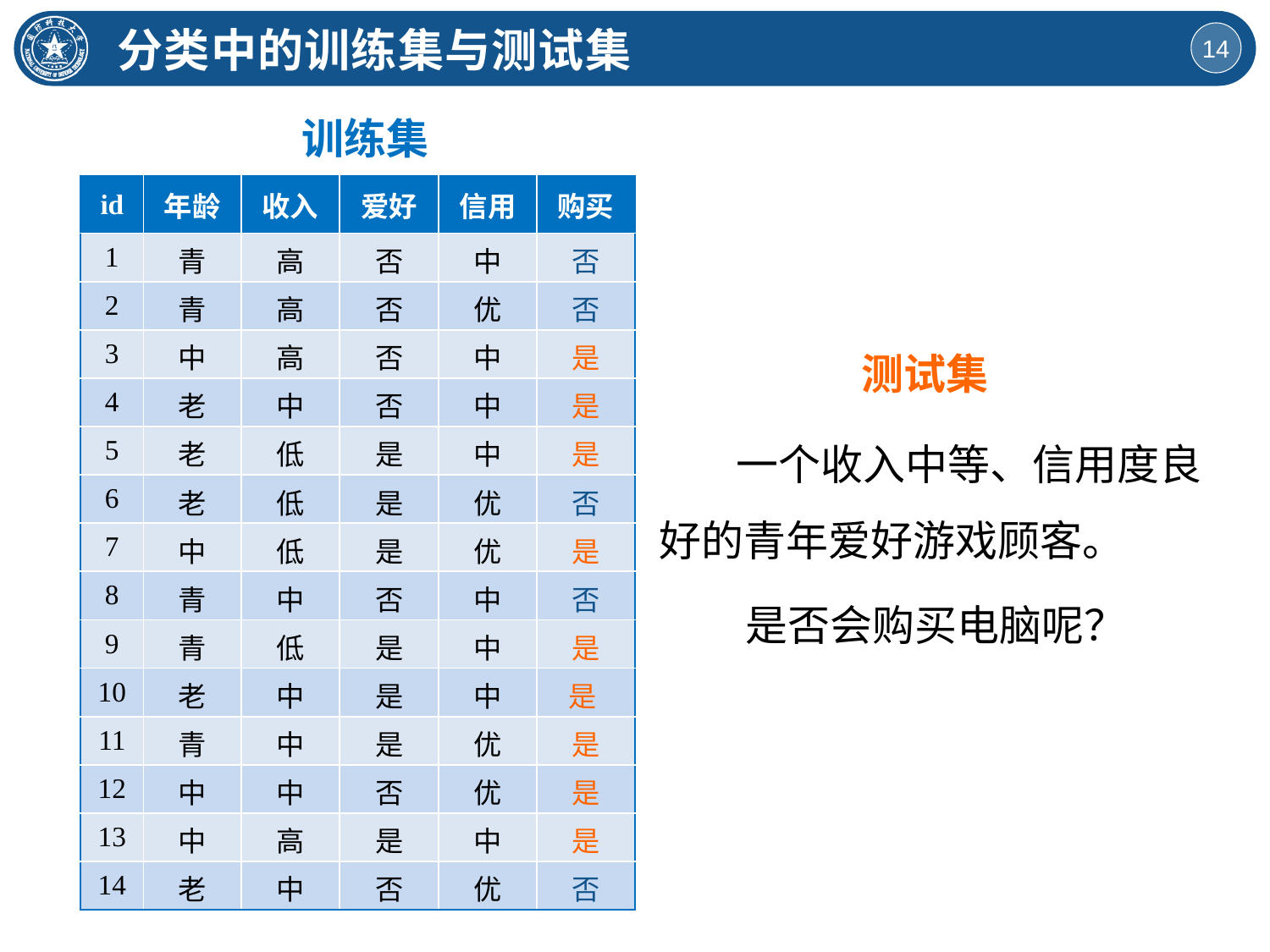

分类中的训练集与测试集
训练集
| id | 年龄 | 收入 | 爱好 | 信用 | 购买 |
| --- | --- | --- | --- | --- | --- |
| 1 | 青 | 高 | 否 | 中 | 否 |
| 2 | 青 | 高 | 否 | 优 | 否 |
| 3 | 中 | 高 | 否 | 中 | 是 |
| 4 | 老 | 中 | 否 | 中 | 是 |
| 5 | 老 | 低 | 是 | 中 | 是 |
| 6 | 老 | 低 | 是 | 优 | 否 |
| 7 | 中 | 低 | 是 | 优 | 是 |
| 8 | 青 | 中 | 否 | 中 | 否 |
| 9 | 青 | 低 | 是 | 中 | 是 |
| 10 | 老 | 中 | 是 | 中 | 是 |
| 11 | 青 | 中 | 是 | 优 | 是 |
| 12 | 中 | 中 | 否 | 优 | 是 |
| 13 | 中 | 高 | 是 | 中 | 是 |
| 14 | 老 | 中 | 否 | 优 | 否 |
测试集
       一个收入中等、信用度良好的青年爱好游戏顾客。
        是否会购买电脑呢？